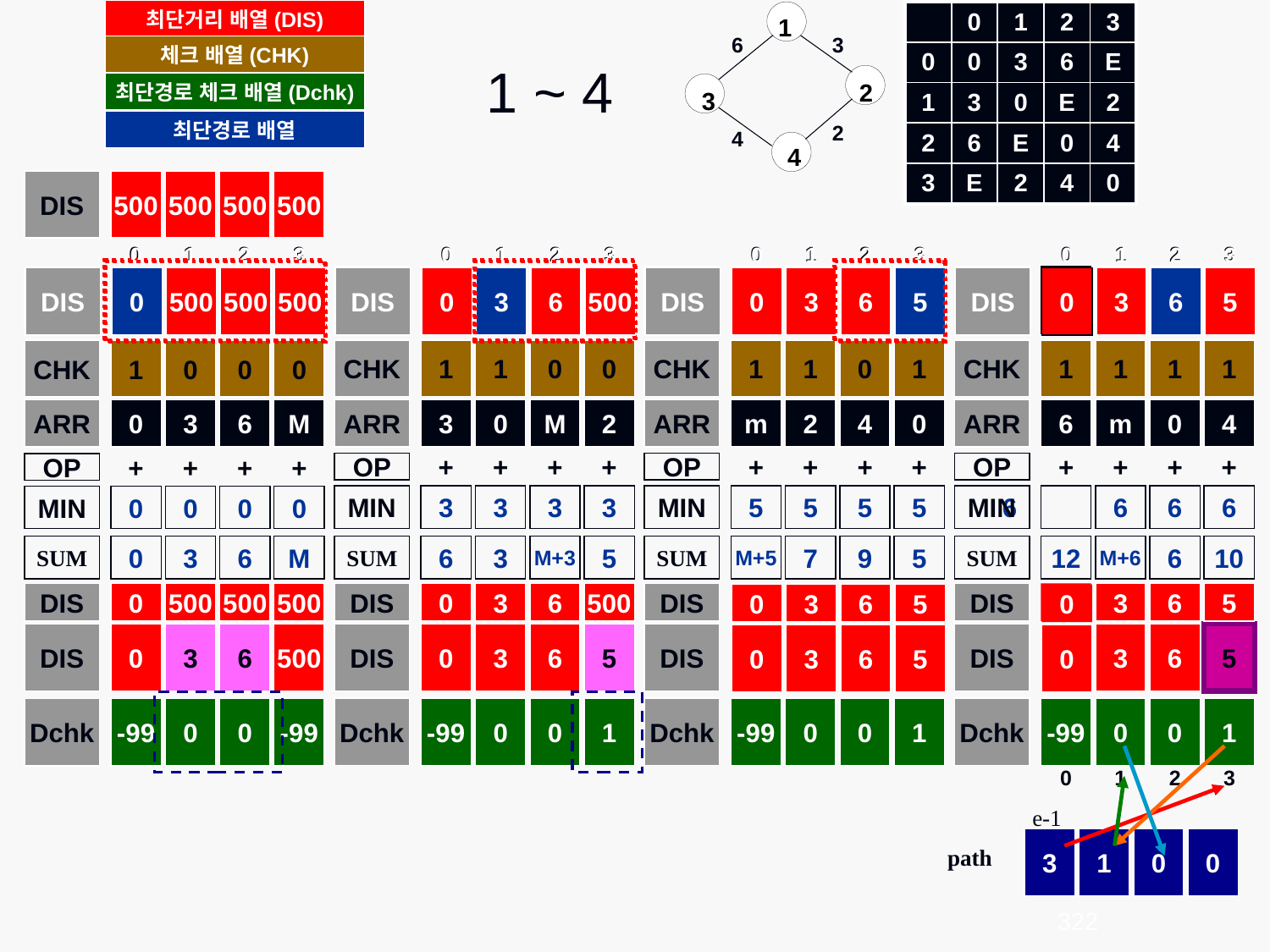

1 ~ 4
최단거리 배열(DIS)

1
6
3

2
3

2
4

4
|  | 0 | 1 | 2 | 3 |
| --- | --- | --- | --- | --- |
| 0 | 0 | 3 | 6 | E |
| 1 | 3 | 0 | E | 2 |
| 2 | 6 | E | 0 | 4 |
| 3 | E | 2 | 4 | 0 |
체크 배열(CHK)
최단경로 체크 배열(Dchk)
최단경로 배열
DIS
500
500
500
500
0
1
2
3
0
1
2
3
0
1
2
3
0
1
2
3

DIS
0
3
6
500
DIS
0
3
6
5
DIS
0
3
6
5
DIS
0
500
500
500
0
1
2
3
0
1
2
3
0
1
2
3
0
1
2
3

DIS
0
3
6
500
DIS
0
3
6
5
DIS
0
3
6
5
DIS
0
500
500
500
CHK
1
1
0
0
CHK
1
1
0
1
CHK
1
1
1
1
CHK
1
0
0
0
ARR
3
0
M
2
ARR
m
2
4
0
ARR
6
m
0
4
ARR
0
3
6
M
OP
+
+
+
+
OP
+
+
+
+
OP
+
+
+
+
OP
+
+
+
+
MIN
3
3
3
3
MIN
5
5
5
5
MIN
6
6
6
6
MIN
0
0
0
0
SUM
6
3
M+3
5
SUM
M+5
7
9
5
SUM
12
M+6
6
10
SUM
0
3
6
M
DIS
0
3
6
500
DIS
0
3
6
5
DIS
0
3
6
5
DIS
0
500
500
500
0
3
6
5
0
DIS
0
3
6
5
DIS
0
3
6
5
DIS
0
3
6
5
DIS
0
3
6
500
0
3
6
5
0

Dchk
-99
0
0
1
Dchk
-99
0
0
1
Dchk
-99
0
0
1
Dchk
-99
0
0
-99

0
1
2
3

e-1
3
1
0
0
path
322